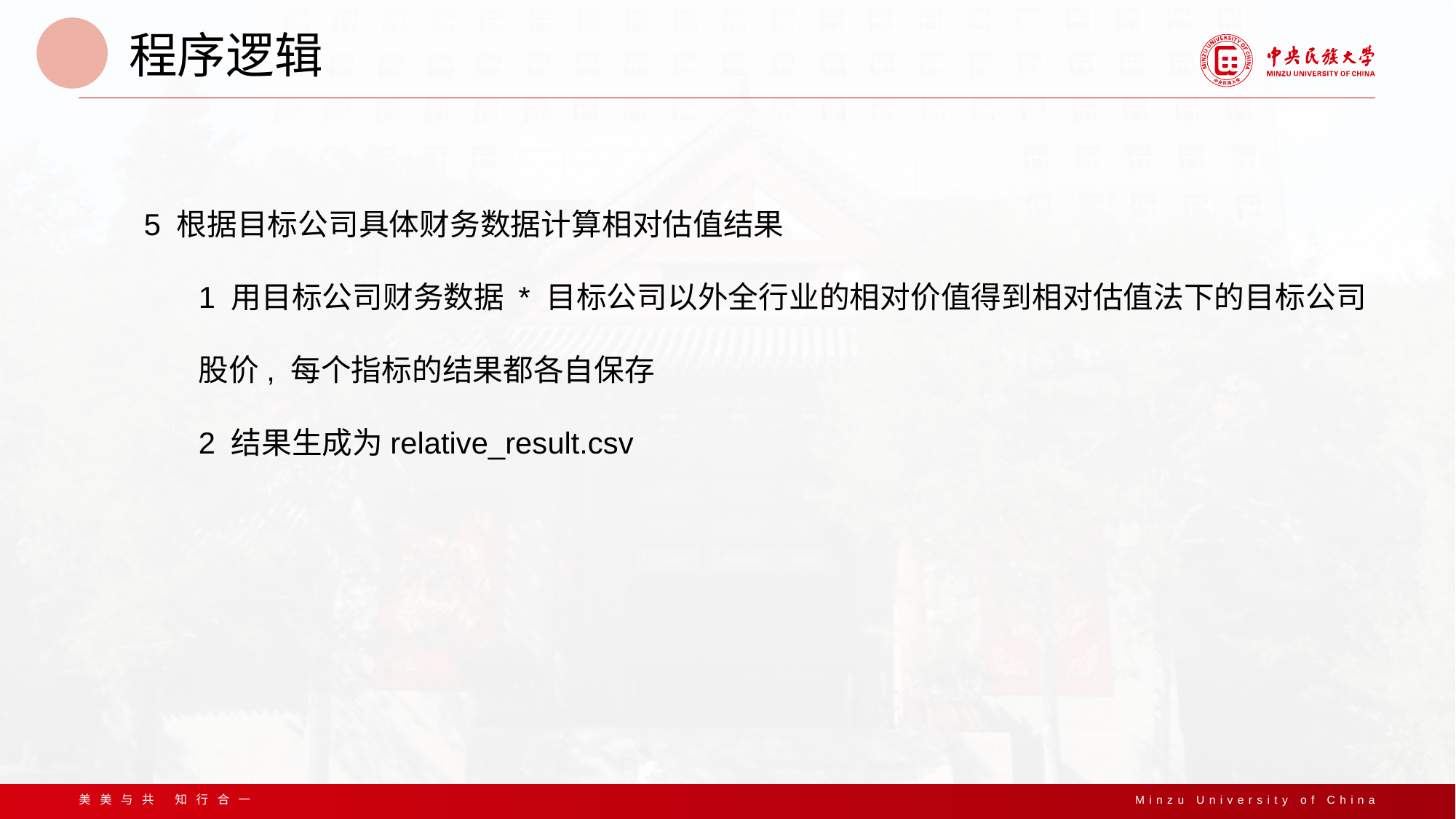

程序逻辑
5 根据目标公司具体财务数据计算相对估值结果
	1 用目标公司财务数据 * 目标公司以外全行业的相对价值得到相对估值法下的目标公司	股价, 每个指标的结果都各自保存
	2 结果生成为relative_result.csv
美美与共 知行合一
Minzu University of China